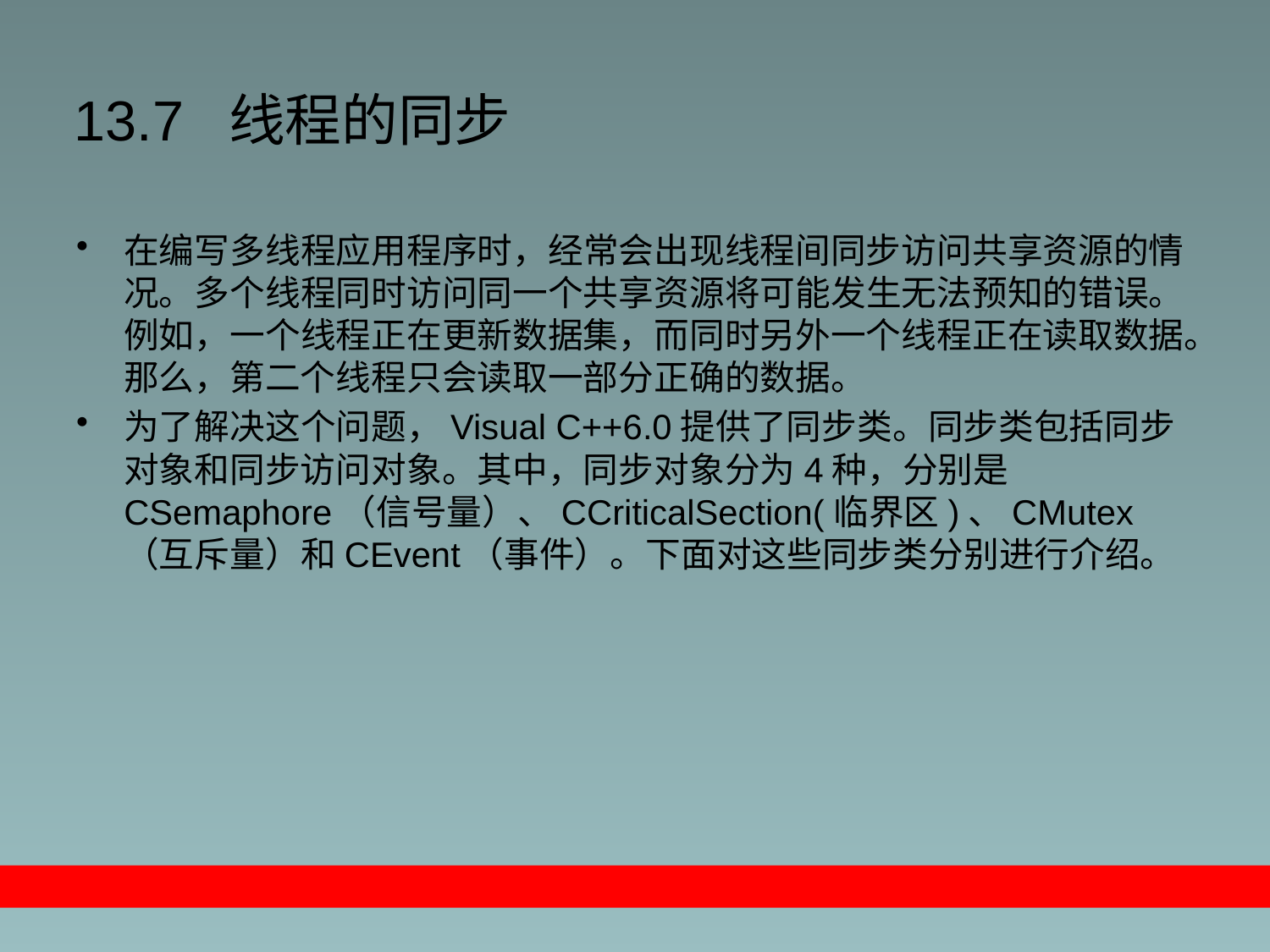

# 13.7  线程的同步
在编写多线程应用程序时，经常会出现线程间同步访问共享资源的情况。多个线程同时访问同一个共享资源将可能发生无法预知的错误。例如，一个线程正在更新数据集，而同时另外一个线程正在读取数据。那么，第二个线程只会读取一部分正确的数据。
为了解决这个问题，Visual C++6.0提供了同步类。同步类包括同步对象和同步访问对象。其中，同步对象分为4种，分别是CSemaphore（信号量）、CCriticalSection(临界区)、CMutex（互斥量）和CEvent（事件）。下面对这些同步类分别进行介绍。